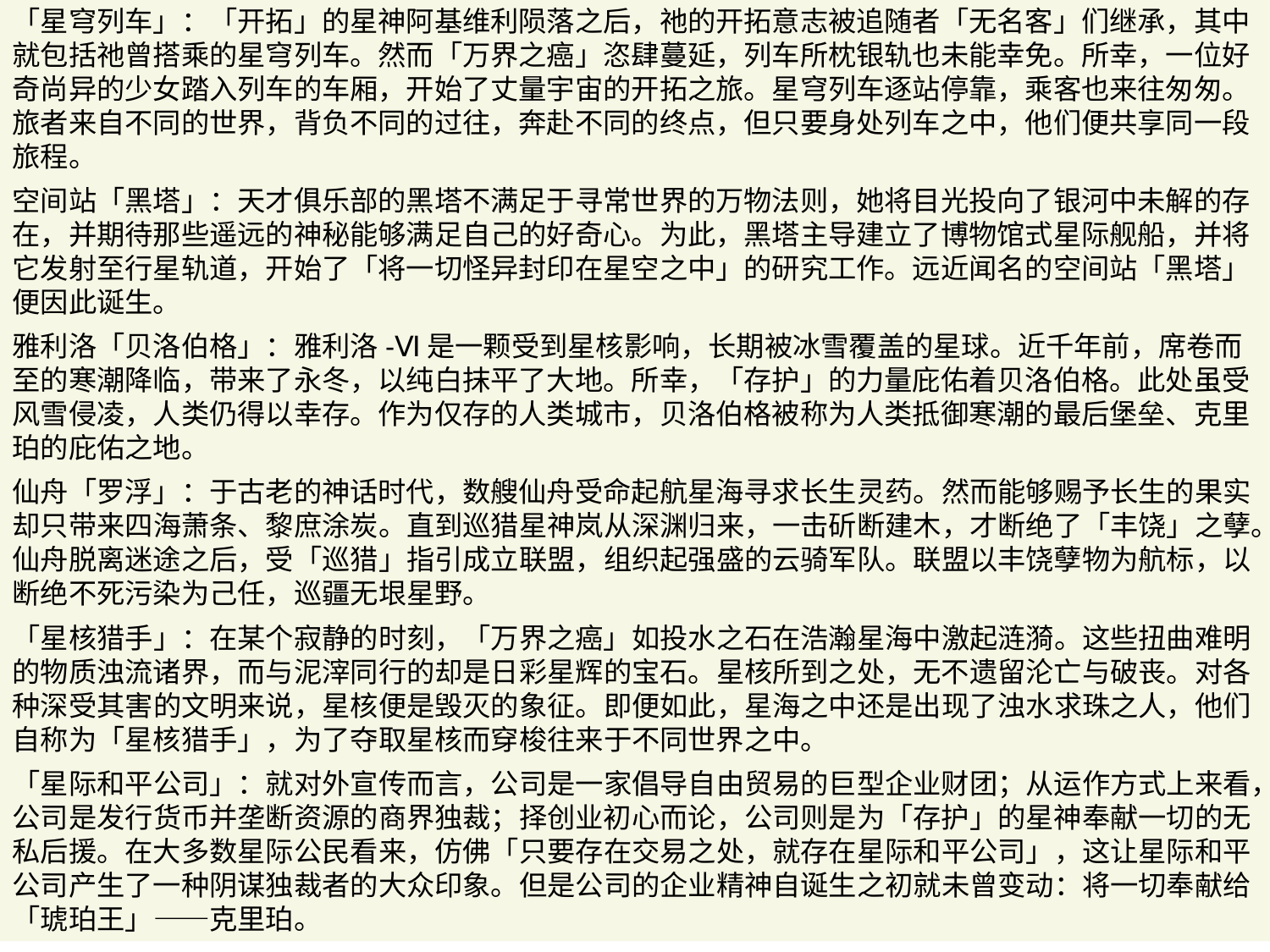

「星穹列车」：「开拓」的星神阿基维利陨落之后，祂的开拓意志被追随者「无名客」们继承，其中就包括祂曾搭乘的星穹列车。然而「万界之癌」恣肆蔓延，列车所枕银轨也未能幸免。所幸，一位好奇尚异的少女踏入列车的车厢，开始了丈量宇宙的开拓之旅。星穹列车逐站停靠，乘客也来往匆匆。旅者来自不同的世界，背负不同的过往，奔赴不同的终点，但只要身处列车之中，他们便共享同一段旅程。
空间站「黑塔」：天才俱乐部的黑塔不满足于寻常世界的万物法则，她将目光投向了银河中未解的存在，并期待那些遥远的神秘能够满足自己的好奇心。为此，黑塔主导建立了博物馆式星际舰船，并将它发射至行星轨道，开始了「将一切怪异封印在星空之中」的研究工作。远近闻名的空间站「黑塔」便因此诞生。
雅利洛「贝洛伯格」：雅利洛-Ⅵ是一颗受到星核影响，长期被冰雪覆盖的星球。近千年前，席卷而至的寒潮降临，带来了永冬，以纯白抹平了大地。所幸，「存护」的力量庇佑着贝洛伯格。此处虽受风雪侵凌，人类仍得以幸存。作为仅存的人类城市，贝洛伯格被称为人类抵御寒潮的最后堡垒、克里珀的庇佑之地。
仙舟「罗浮」：于古老的神话时代，数艘仙舟受命起航星海寻求长生灵药。然而能够赐予长生的果实却只带来四海萧条、黎庶涂炭。直到巡猎星神岚从深渊归来，一击斫断建木，才断绝了「丰饶」之孽。仙舟脱离迷途之后，受「巡猎」指引成立联盟，组织起强盛的云骑军队。联盟以丰饶孽物为航标，以断绝不死污染为己任，巡疆无垠星野。
「星核猎手」：在某个寂静的时刻，「万界之癌」如投水之石在浩瀚星海中激起涟漪。这些扭曲难明的物质浊流诸界，而与泥滓同行的却是日彩星辉的宝石。星核所到之处，无不遗留沦亡与破丧。对各种深受其害的文明来说，星核便是毁灭的象征。即便如此，星海之中还是出现了浊水求珠之人，他们自称为「星核猎手」，为了夺取星核而穿梭往来于不同世界之中。
「星际和平公司」：就对外宣传而言，公司是一家倡导自由贸易的巨型企业财团；从运作方式上来看，公司是发行货币并垄断资源的商界独裁；择创业初心而论，公司则是为「存护」的星神奉献一切的无私后援。在大多数星际公民看来，仿佛「只要存在交易之处，就存在星际和平公司」，这让星际和平公司产生了一种阴谋独裁者的大众印象。但是公司的企业精神自诞生之初就未曾变动：将一切奉献给「琥珀王」——克里珀。